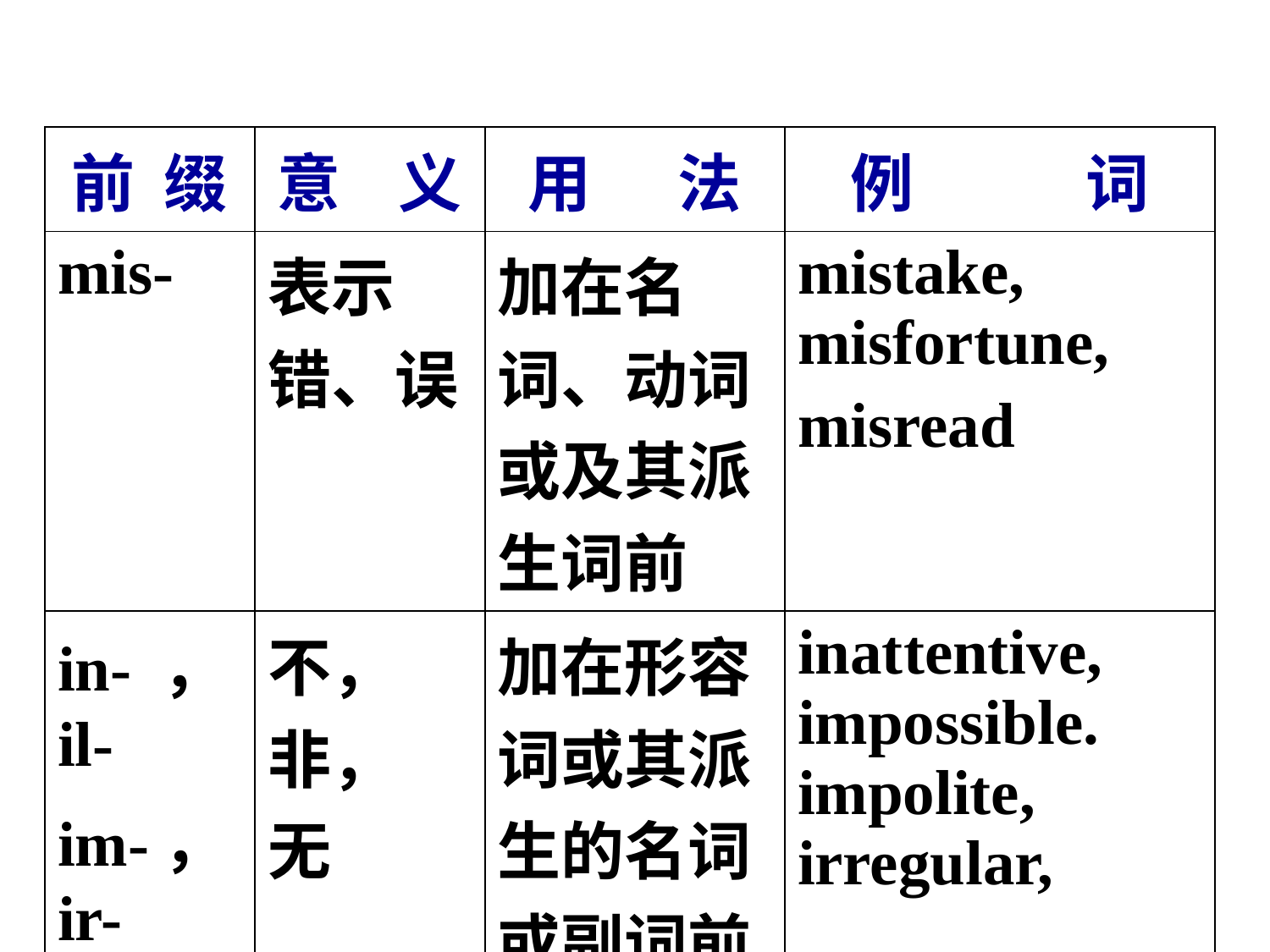

| 前 缀 | 意 义 | 用 法 | 例 词 |
| --- | --- | --- | --- |
| mis- | 表示错、误 | 加在名词、动词或及其派生词前 | mistake, misfortune, misread |
| in- ，il- im-，ir- | 不， 非， 无 | 加在形容词或其派生的名词或副词前 | inattentive, impossible. impolite, irregular, |